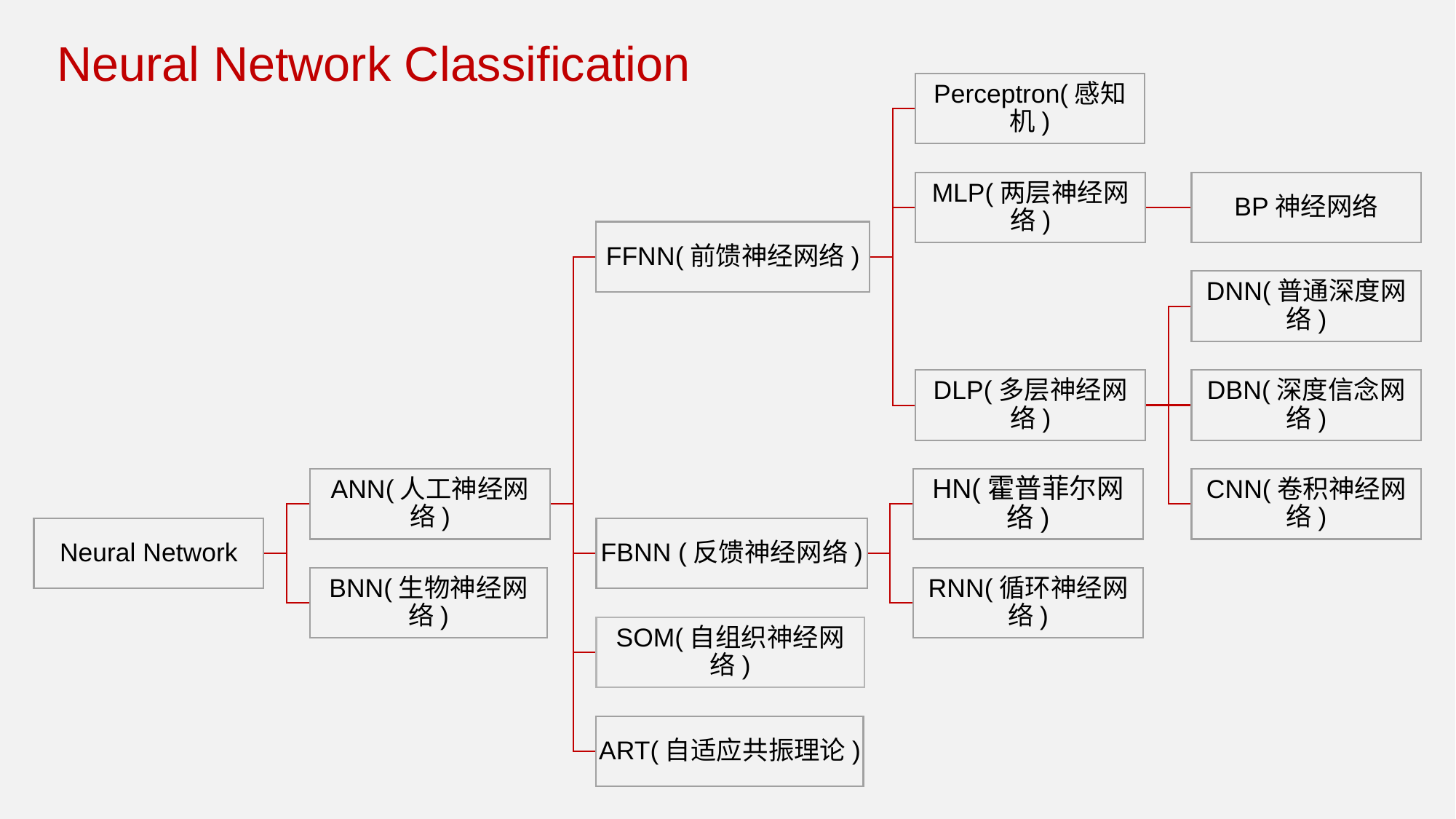

Neural Network Classification
Neural Network
ANN(人工神经网络)
FFNN(前馈神经网络)
Perceptron(感知机)
MLP(两层神经网络)
BP神经网络
DLP(多层神经网络)
DNN(普通深度网络)
DBN(深度信念网络)
CNN(卷积神经网络)
FBNN (反馈神经网络)
HN(霍普菲尔网络)
RNN(循环神经网络)
SOM(自组织神经网络)
ART(自适应共振理论)
BNN(生物神经网络)